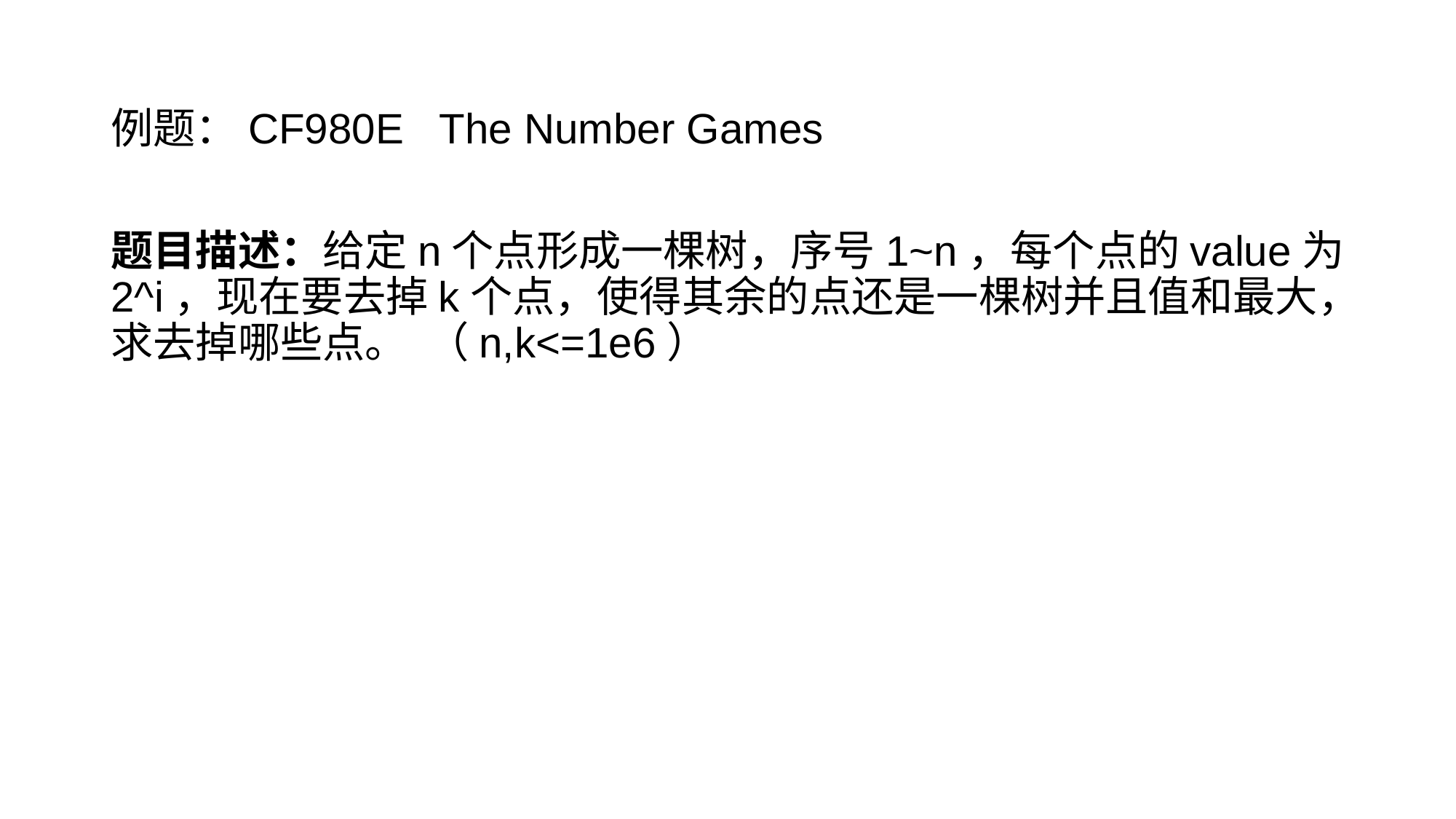

例题：CF980E   The Number Games

题目描述：给定n个点形成一棵树，序号1~n，每个点的value为2^i，现在要去掉k个点，使得其余的点还是一棵树并且值和最大，求去掉哪些点。  （n,k<=1e6）